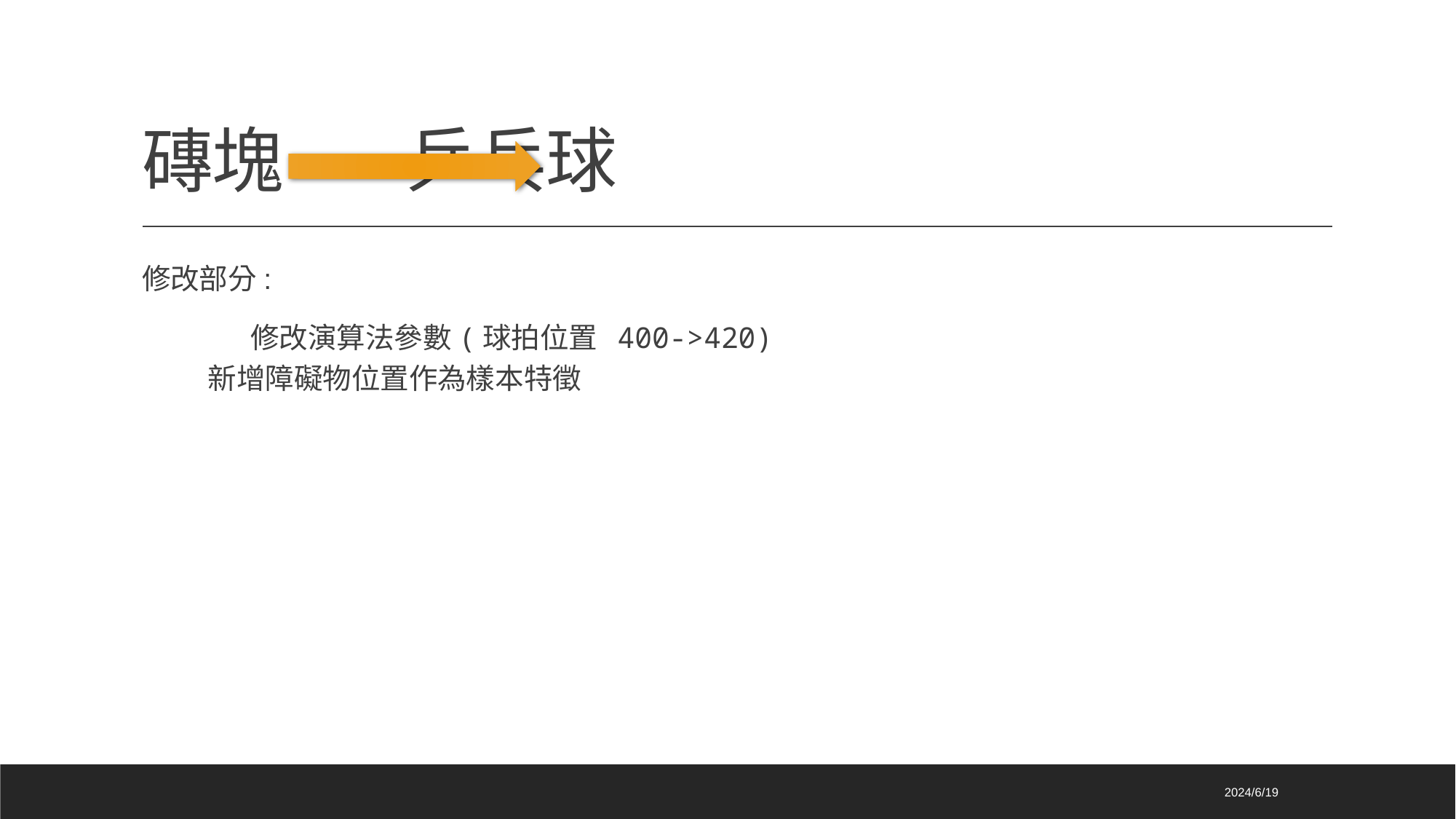

# 磚塊        乒乓球

修改部分:
                修改演算法參數(球拍位置  400->420)
        新增障礙物位置作為樣本特徵
2024/6/19